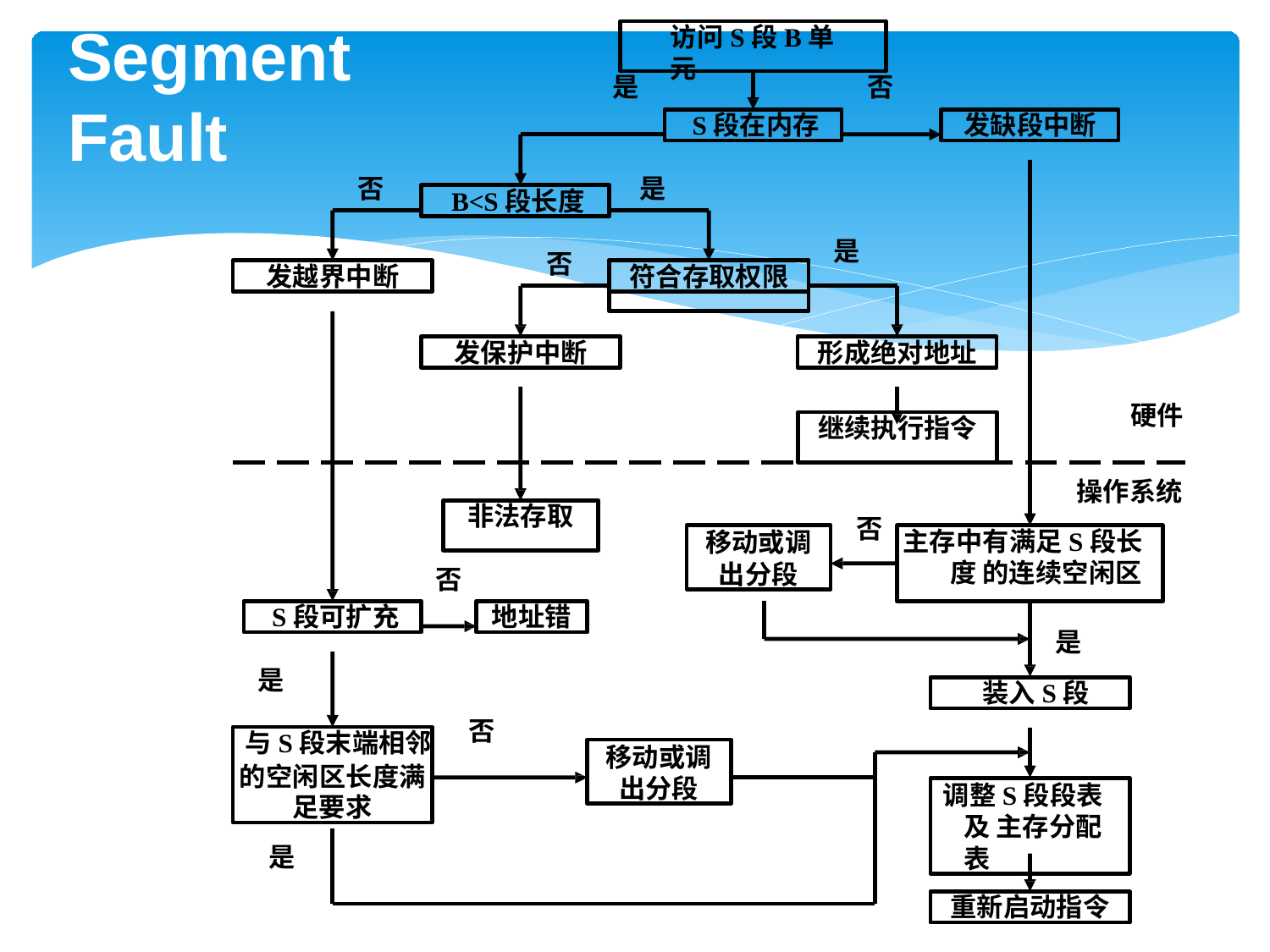

# Segment Fault
访问S段B单元

是
否

S段在内存
发缺段中断

否
是
B<S段长度

是
否
发越界中断

符合存取权限

发保护中断
形成绝对地址

硬件
继续执行指令

操作系统
非法存取

否
主存中有满足S段长度 的连续空闲区
移动或调 出分段

否
S段可扩充
地址错

是

是
装入S段
否
与S段末端相邻
的空闲区长度满 足要求

移动或调 出分段

调整S段段表及 主存分配表

是

重新启动指令